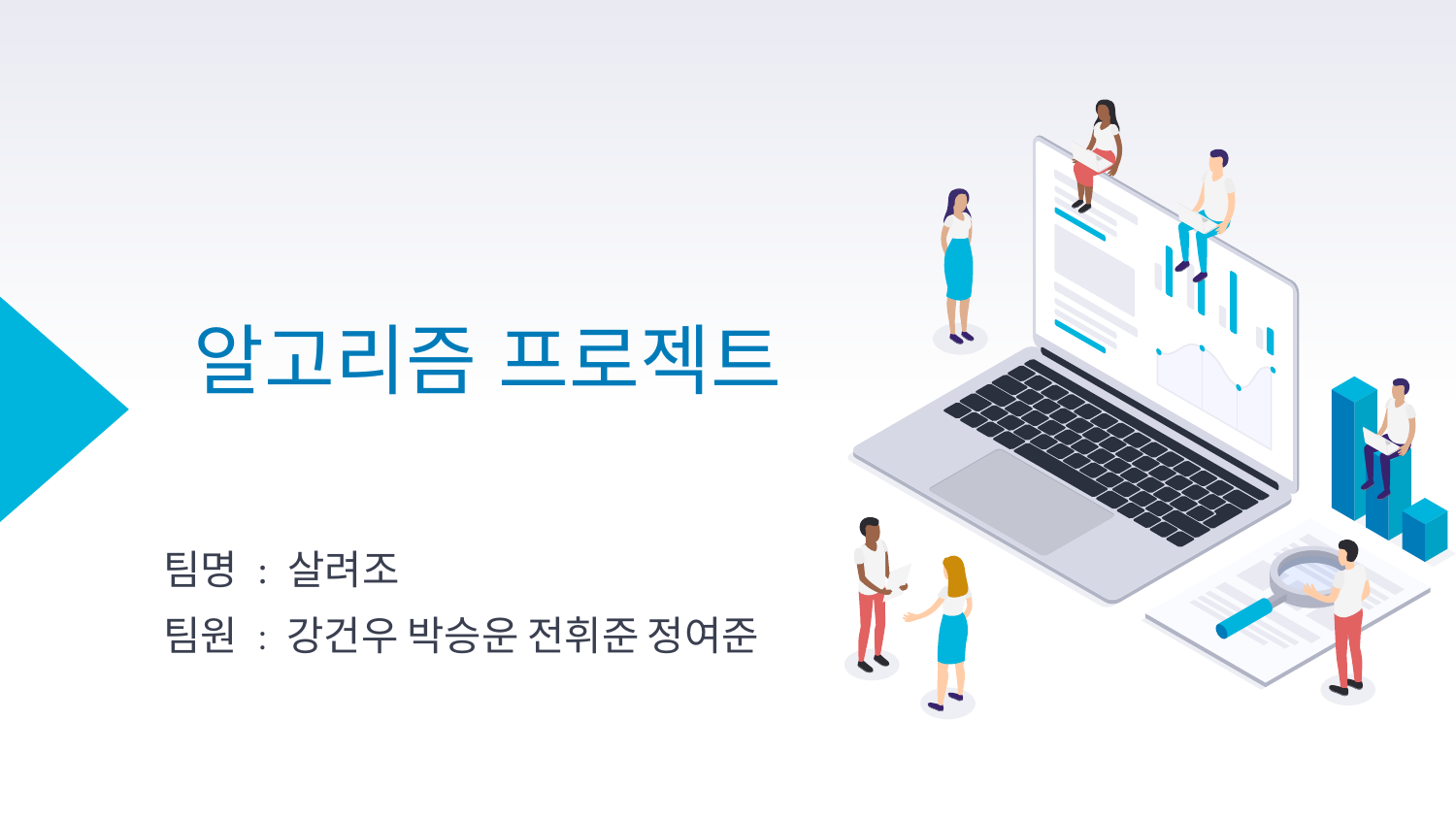

# 알고리즘 프로젝트
팀명 : 살려조
팀원 : 강건우 박승운 전휘준 정여준